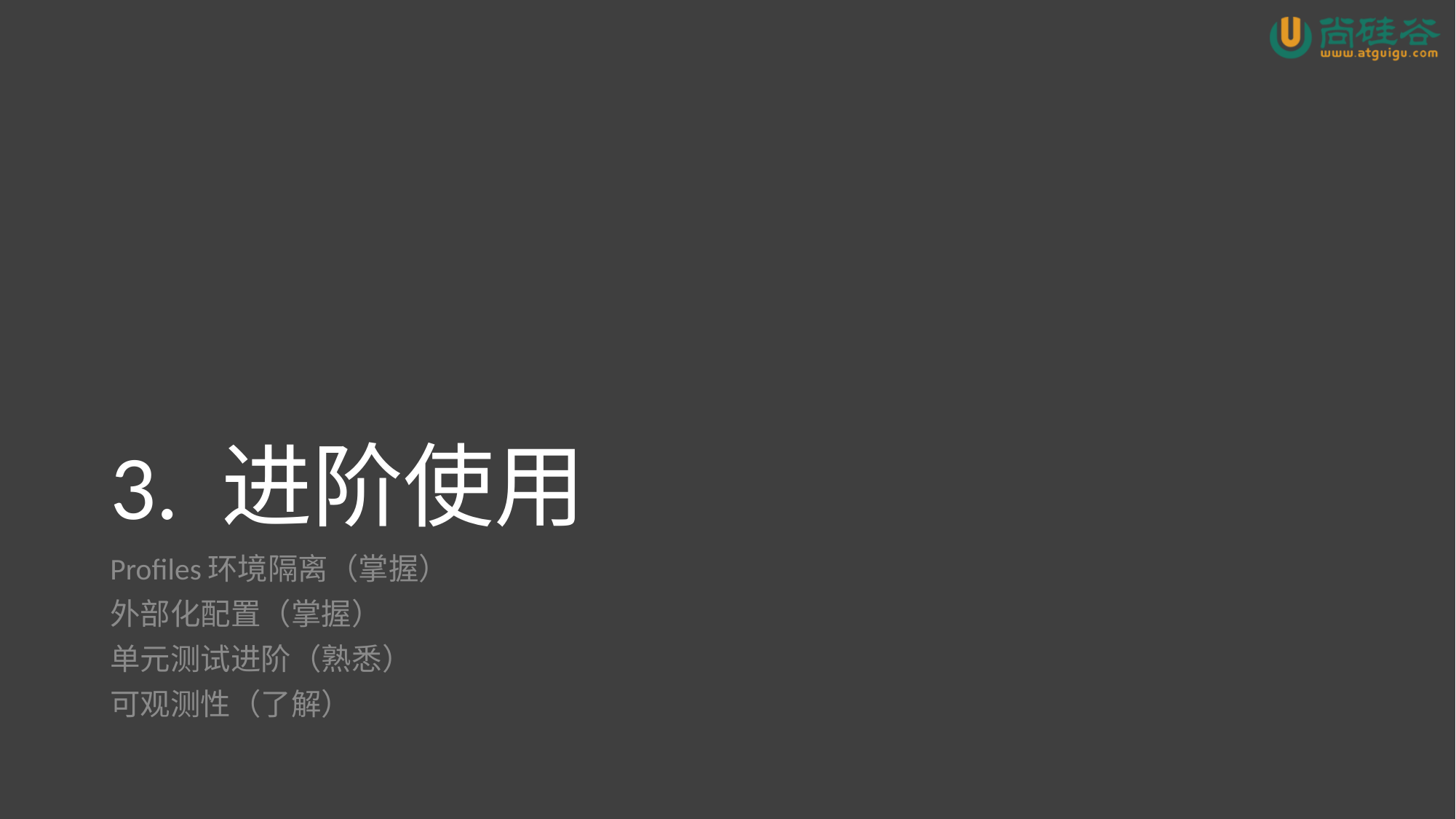

# 3. 进阶使用
Profiles环境隔离（掌握）
外部化配置（掌握）
单元测试进阶（熟悉）
可观测性（了解）